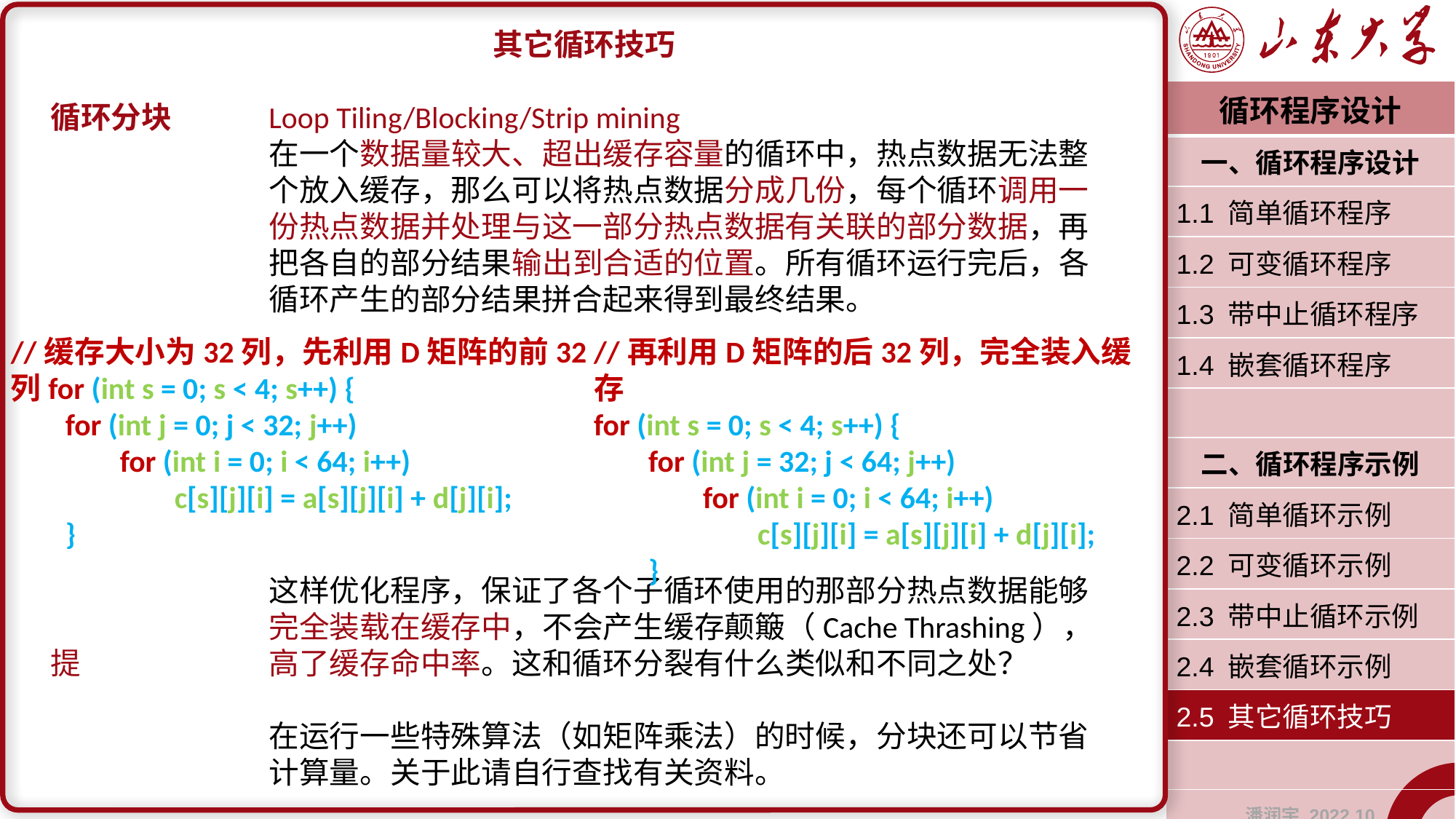

其它循环技巧

循环分块	Loop Tiling/Blocking/Strip mining
		在一个数据量较大、超出缓存容量的循环中，热点数据无法整		个放入缓存，那么可以将热点数据分成几份，每个循环调用一		份热点数据并处理与这一部分热点数据有关联的部分数据，再		把各自的部分结果输出到合适的位置。所有循环运行完后，各		循环产生的部分结果拼合起来得到最终结果。

		这样优化程序，保证了各个子循环使用的那部分热点数据能够		完全装载在缓存中，不会产生缓存颠簸（Cache Thrashing），提		高了缓存命中率。这和循环分裂有什么类似和不同之处？

		在运行一些特殊算法（如矩阵乘法）的时候，分块还可以节省		计算量。关于此请自行查找有关资料。
| 循环程序设计 |
| --- |
| 一、循环程序设计 |
| 1.1 简单循环程序 |
| 1.2 可变循环程序 |
| 1.3 带中止循环程序 |
| 1.4 嵌套循环程序 |
|  |
| 二、循环程序示例 |
| 2.1 简单循环示例 |
| 2.2 可变循环示例 |
| 2.3 带中止循环示例 |
| 2.4 嵌套循环示例 |
| 2.5 其它循环技巧 |
|  |
| 潘润宇 2022.10 |
//缓存大小为32列，先利用D矩阵的前32列for (int s = 0; s < 4; s++) {
for (int j = 0; j < 32; j++)
for (int i = 0; i < 64; i++)
c[s][j][i] = a[s][j][i] + d[j][i];
}
//再利用D矩阵的后32列，完全装入缓存
for (int s = 0; s < 4; s++) {
for (int j = 32; j < 64; j++)
for (int i = 0; i < 64; i++)
c[s][j][i] = a[s][j][i] + d[j][i];
}